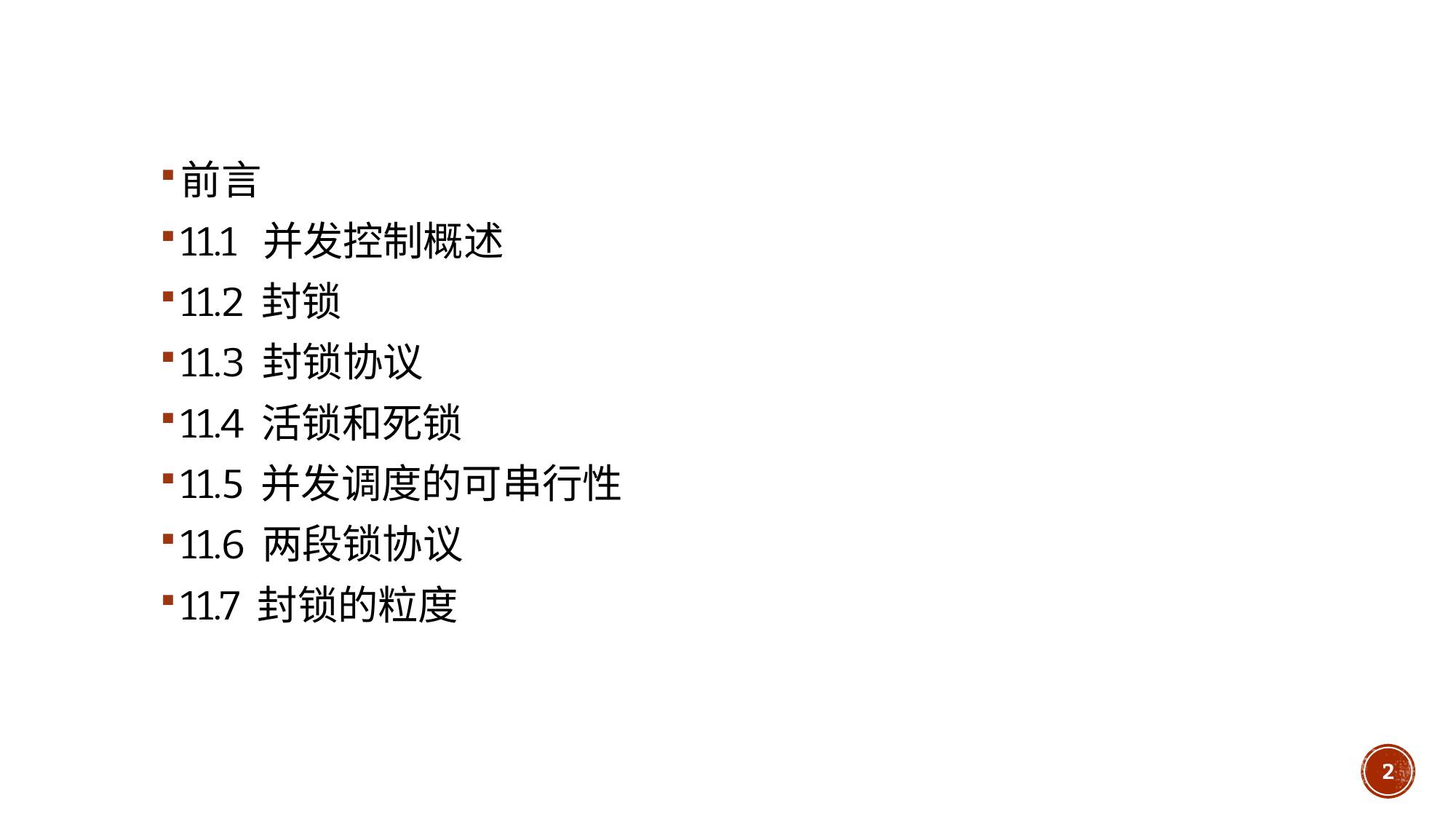

前言
11.1  并发控制概述
11.2 封锁
11.3 封锁协议
11.4 活锁和死锁
11.5 并发调度的可串行性
11.6 两段锁协议
11.7 封锁的粒度

2